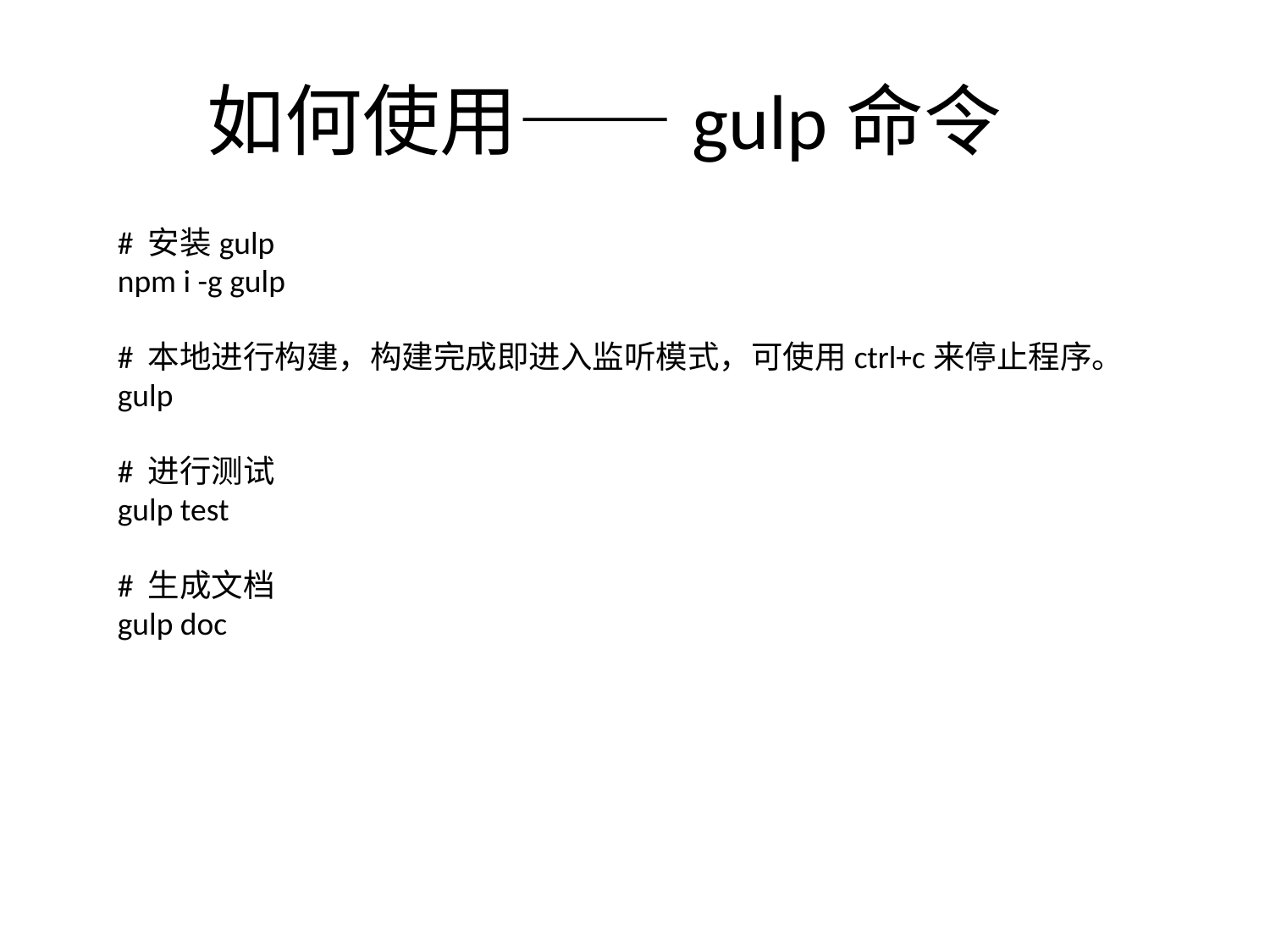

# 如何使用——gulp命令
# 安装gulp
npm i -g gulp

# 本地进行构建，构建完成即进入监听模式，可使用ctrl+c来停止程序。
gulp

# 进行测试
gulp test

# 生成文档
gulp doc